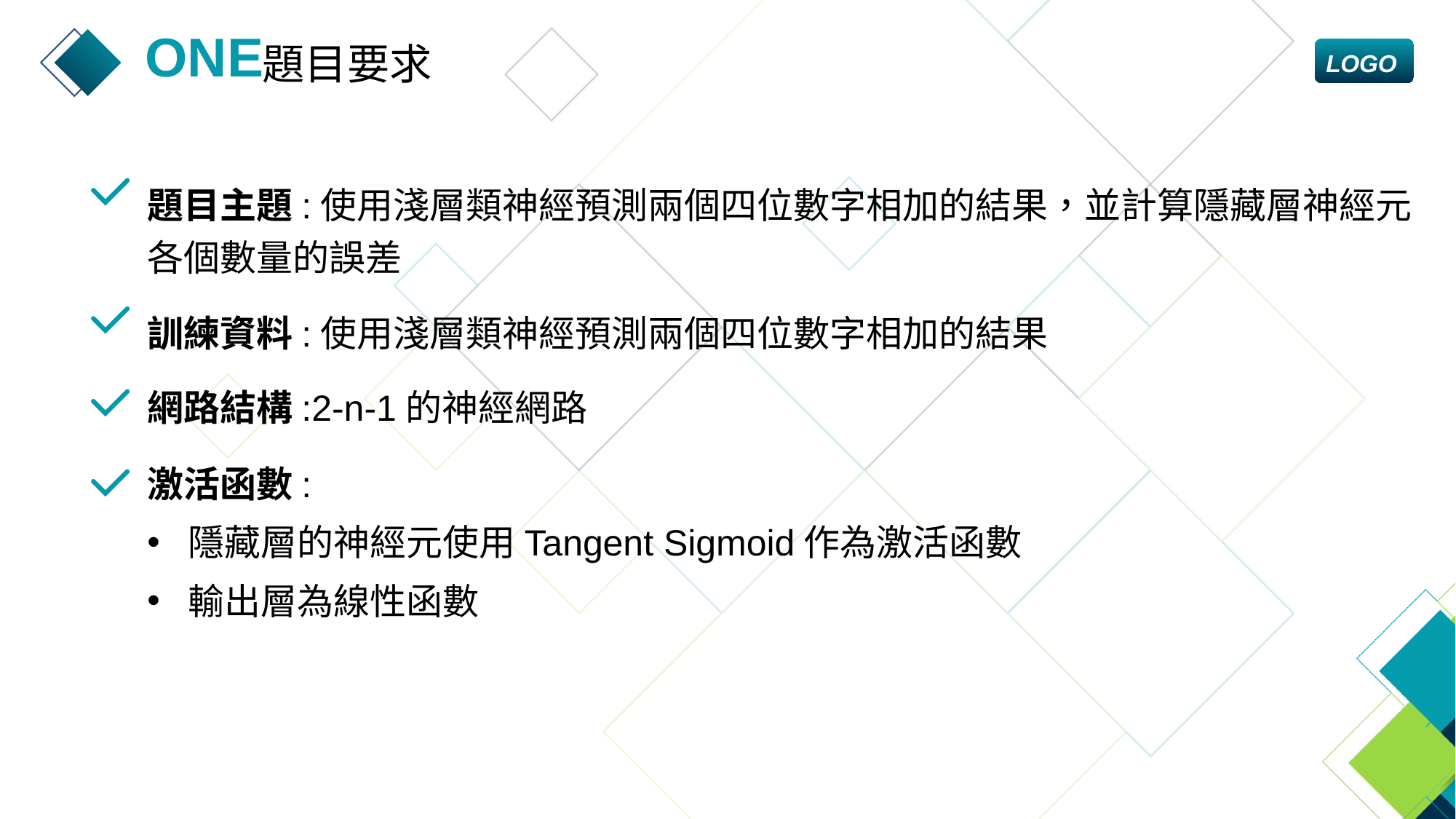

ONE
題目要求
題目主題:使用淺層類神經預測兩個四位數字相加的結果，並計算隱藏層神經元各個數量的誤差

訓練資料:使用淺層類神經預測兩個四位數字相加的結果

網路結構:2-n-1的神經網路

激活函數:
隱藏層的神經元使用Tangent Sigmoid作為激活函數
輸出層為線性函數